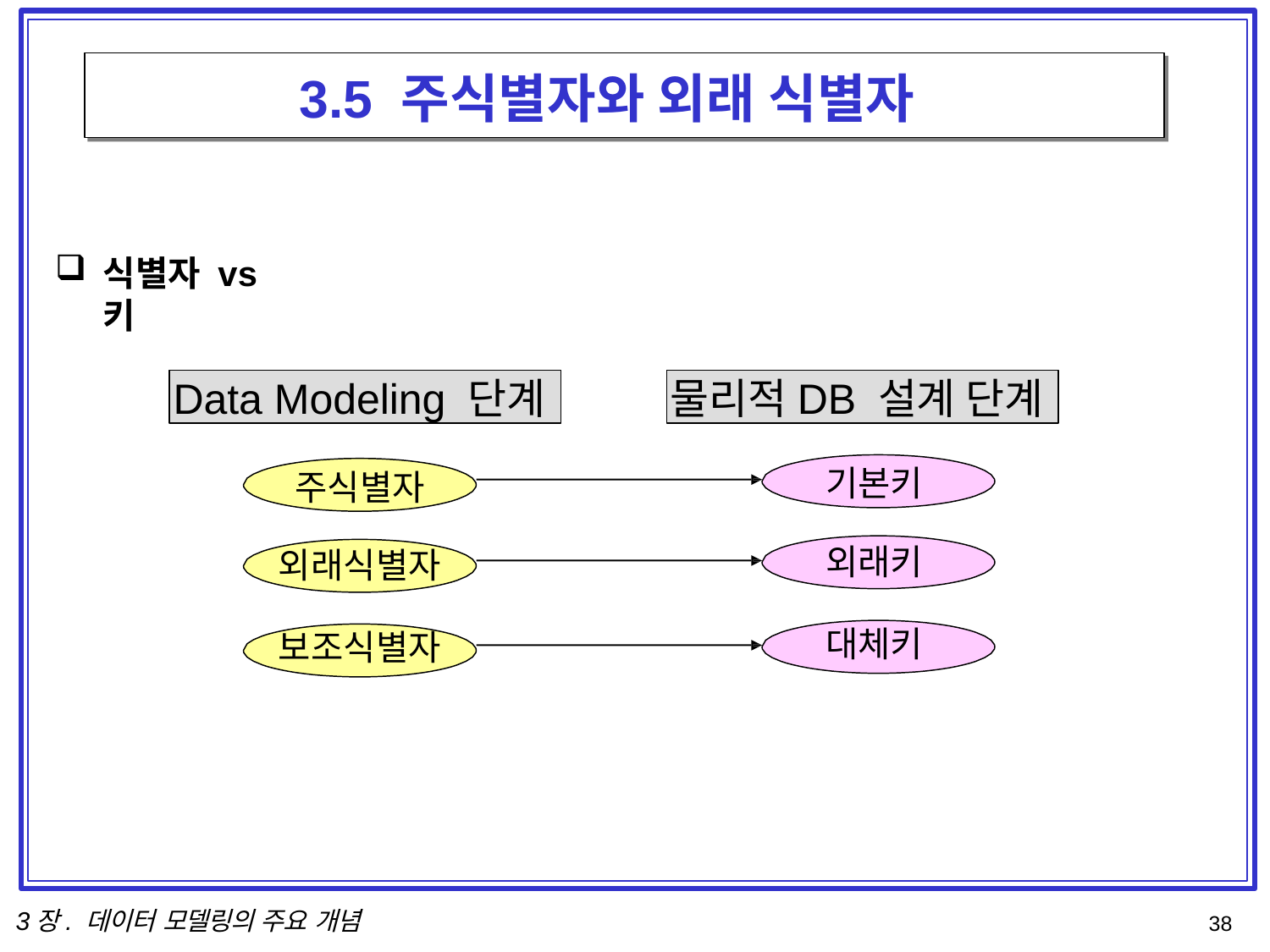

# 3.5 주식별자와 외래 식별자
식별자 vs 키
Data Modeling 단계
물리적DB 설계 단계

기본키

외래키

대체키
주식별자

외래식별자

보조식별자

3장. 데이터 모델링의 주요 개념
38